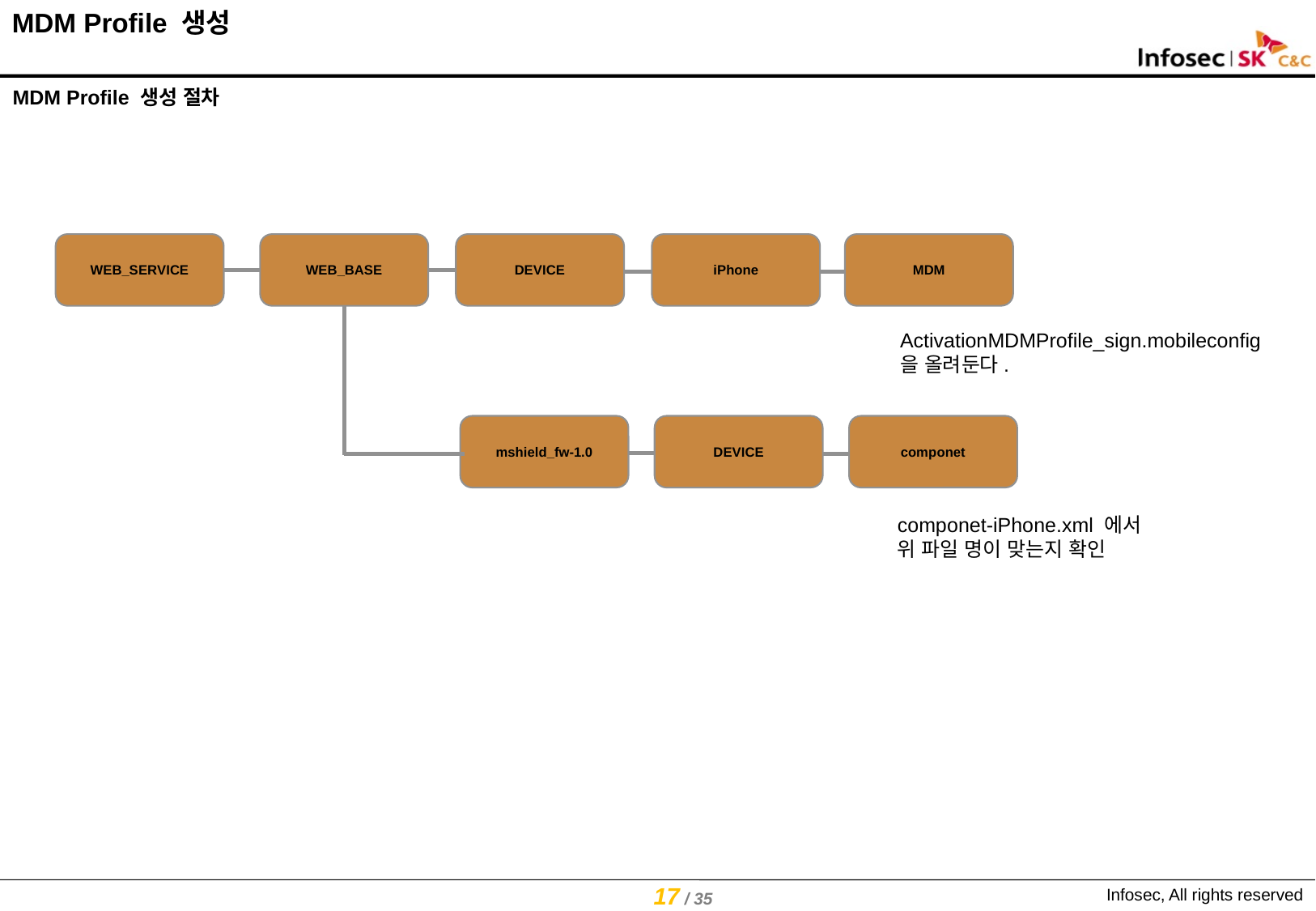

# MDM Profile 생성 절차
WEB_SERVICE
WEB_BASE
DEVICE
iPhone
MDM
ActivationMDMProfile_sign.mobileconfig
을 올려둔다.
mshield_fw-1.0
DEVICE
componet
componet-iPhone.xml 에서
위 파일 명이 맞는지 확인